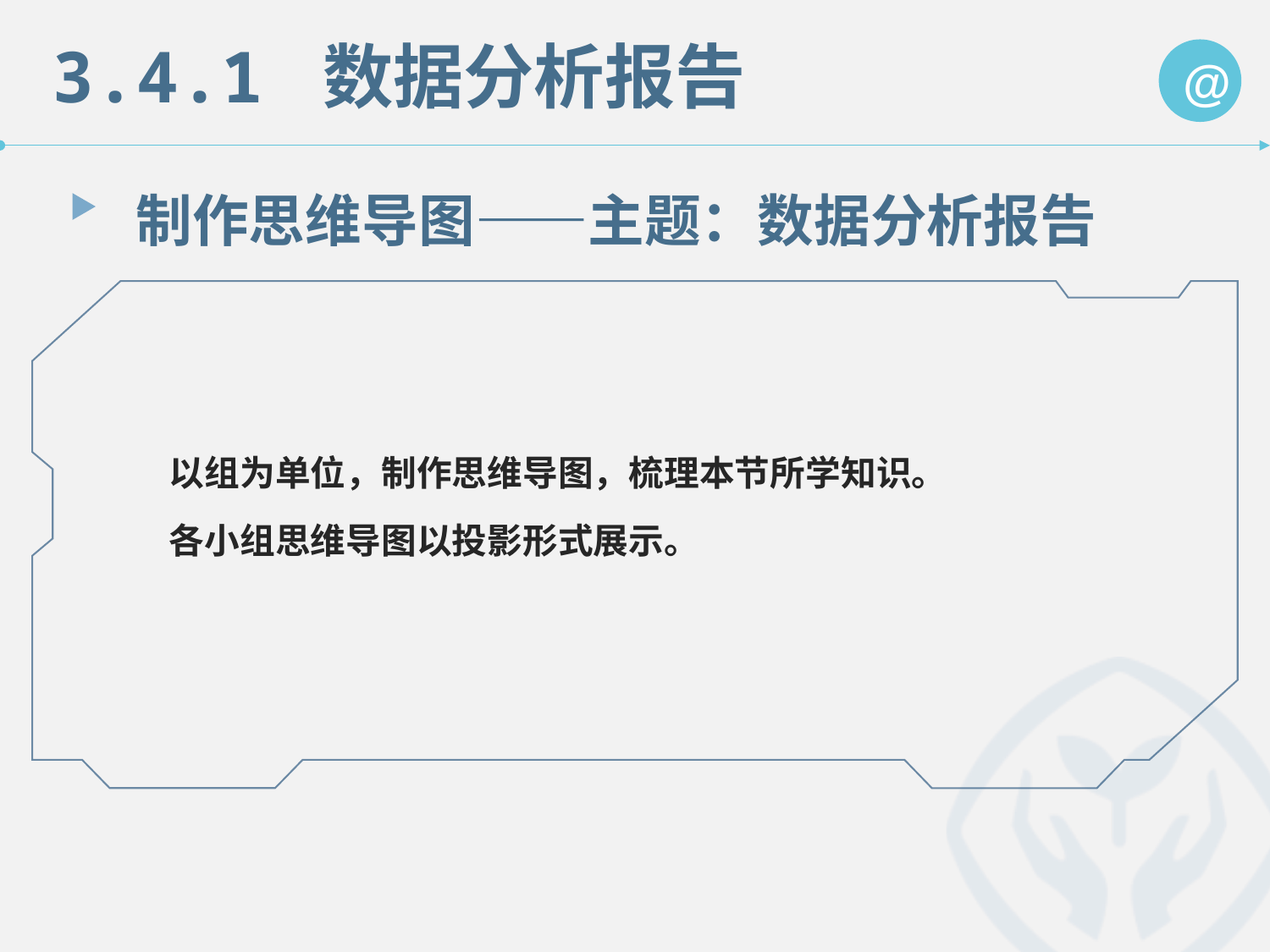

3.4.1 数据分析报告
@
制作思维导图——主题：数据分析报告

　　以组为单位，制作思维导图，梳理本节所学知识。
　　各小组思维导图以投影形式展示。